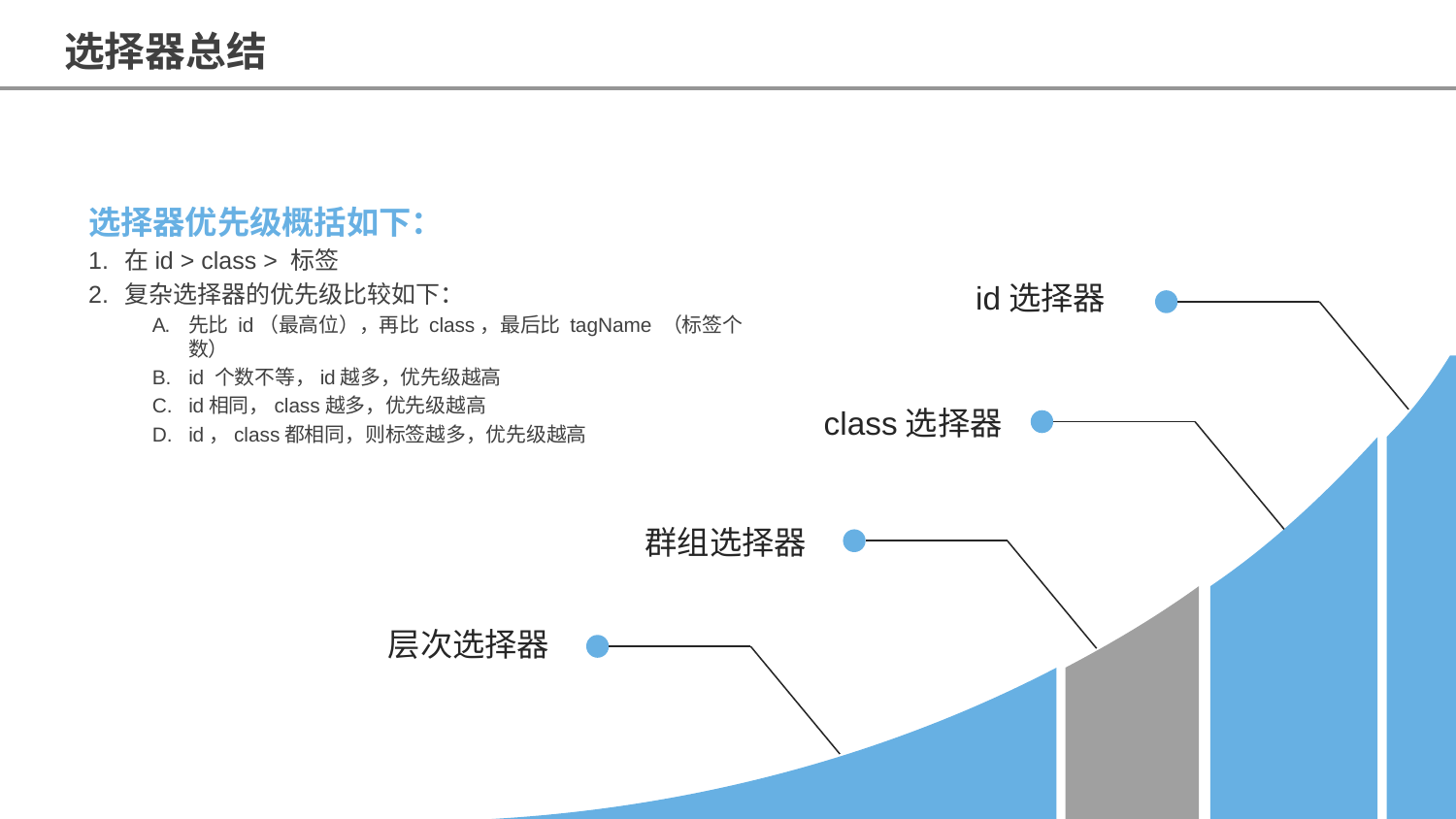

选择器总结
选择器优先级概括如下：
在id > class > 标签
复杂选择器的优先级比较如下：
先比 id（最高位），再比 class，最后比 tagName （标签个数）
id 个数不等，id越多，优先级越高
id相同，class越多，优先级越高
id，class都相同，则标签越多，优先级越高
id选择器

class选择器

群组选择器

层次选择器